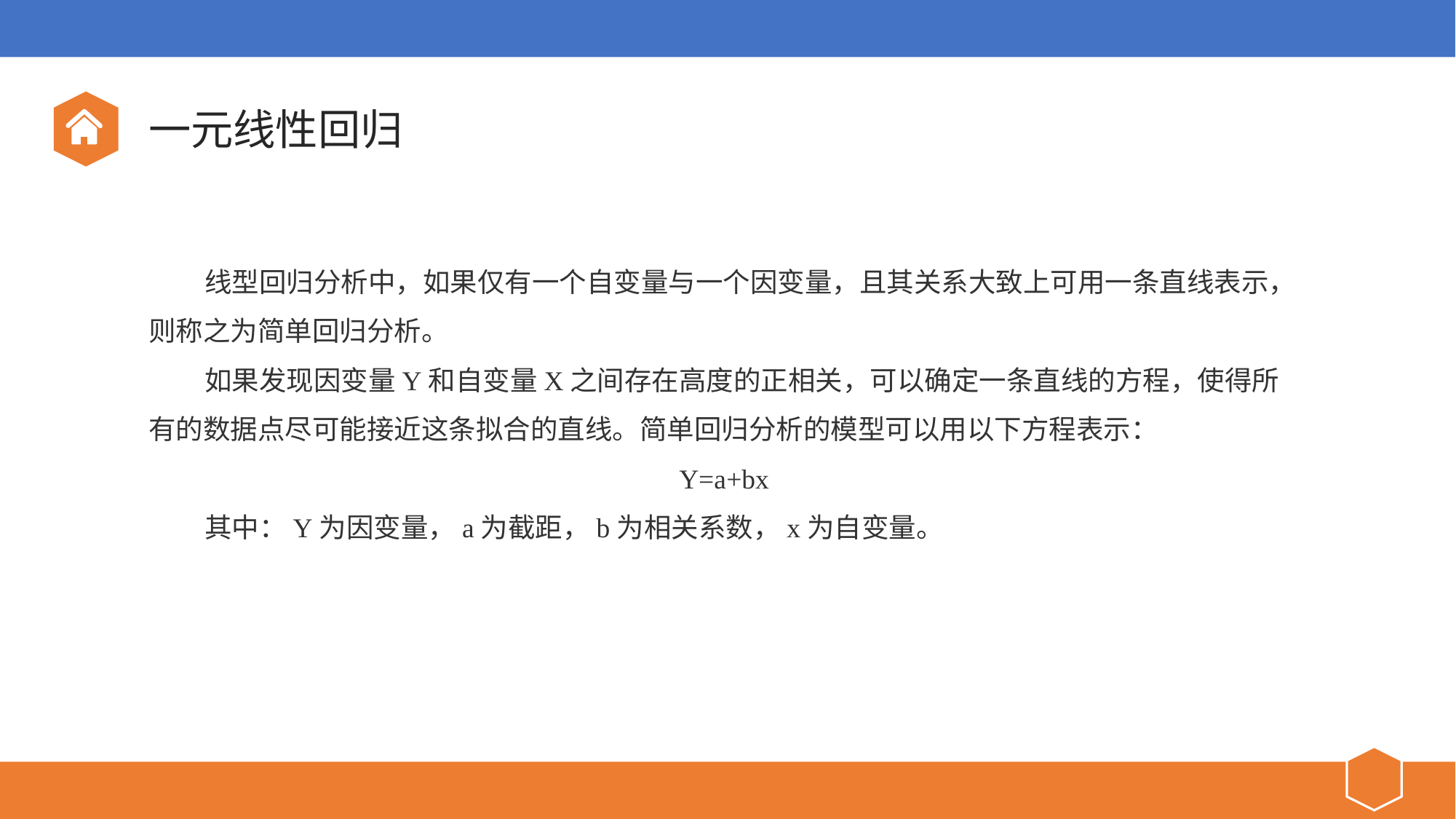

一元线性回归

        线型回归分析中，如果仅有一个自变量与一个因变量，且其关系大致上可用一条直线表示，则称之为简单回归分析。
        如果发现因变量Y和自变量X之间存在高度的正相关，可以确定一条直线的方程，使得所有的数据点尽可能接近这条拟合的直线。简单回归分析的模型可以用以下方程表示：
Y=a+bx
        其中：Y为因变量，a为截距，b为相关系数，x为自变量。
4